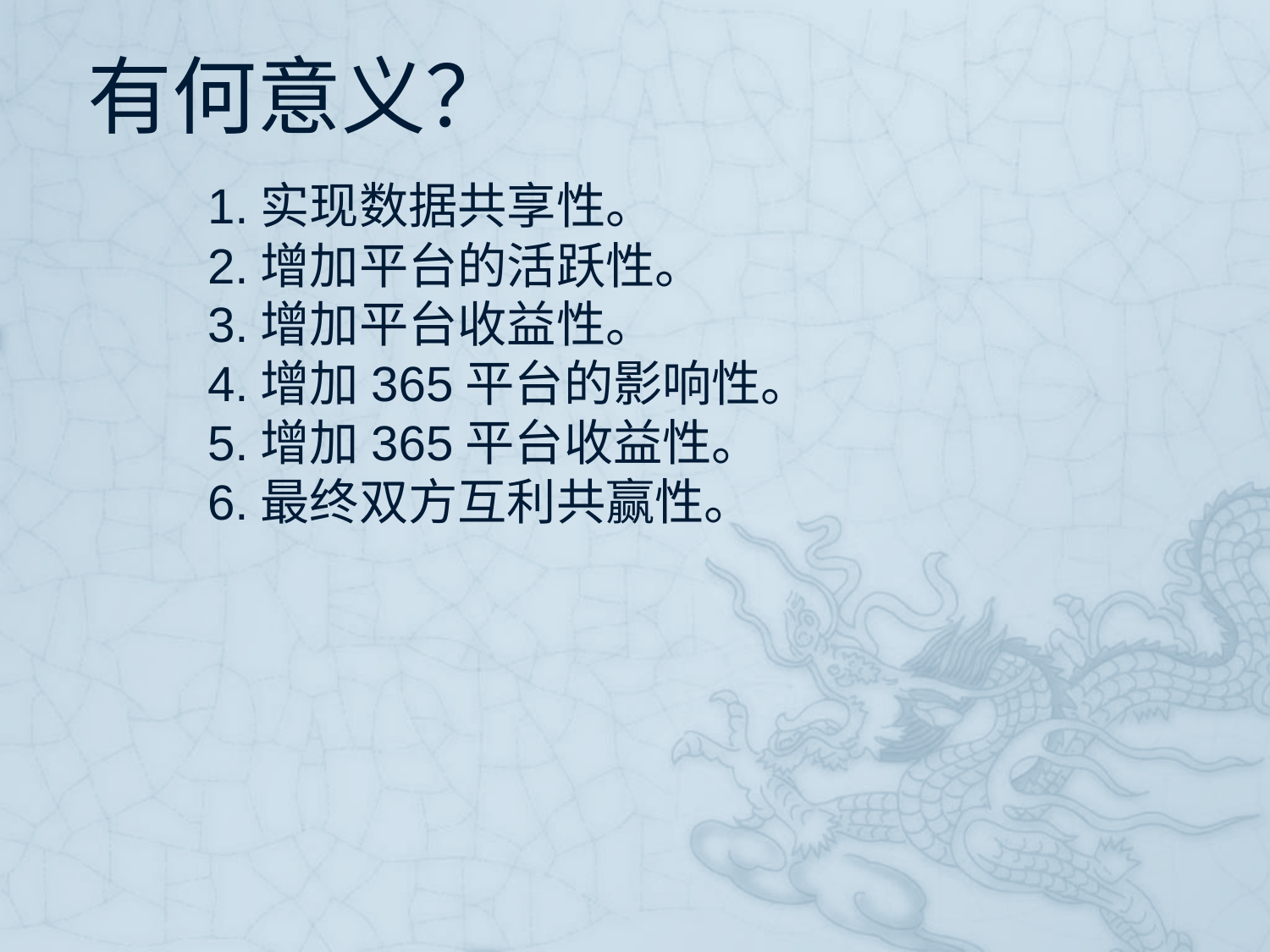

# 有何意义？
1.实现数据共享性。
2.增加平台的活跃性。
3.增加平台收益性。
4.增加365平台的影响性。
5.增加365平台收益性。
6.最终双方互利共赢性。